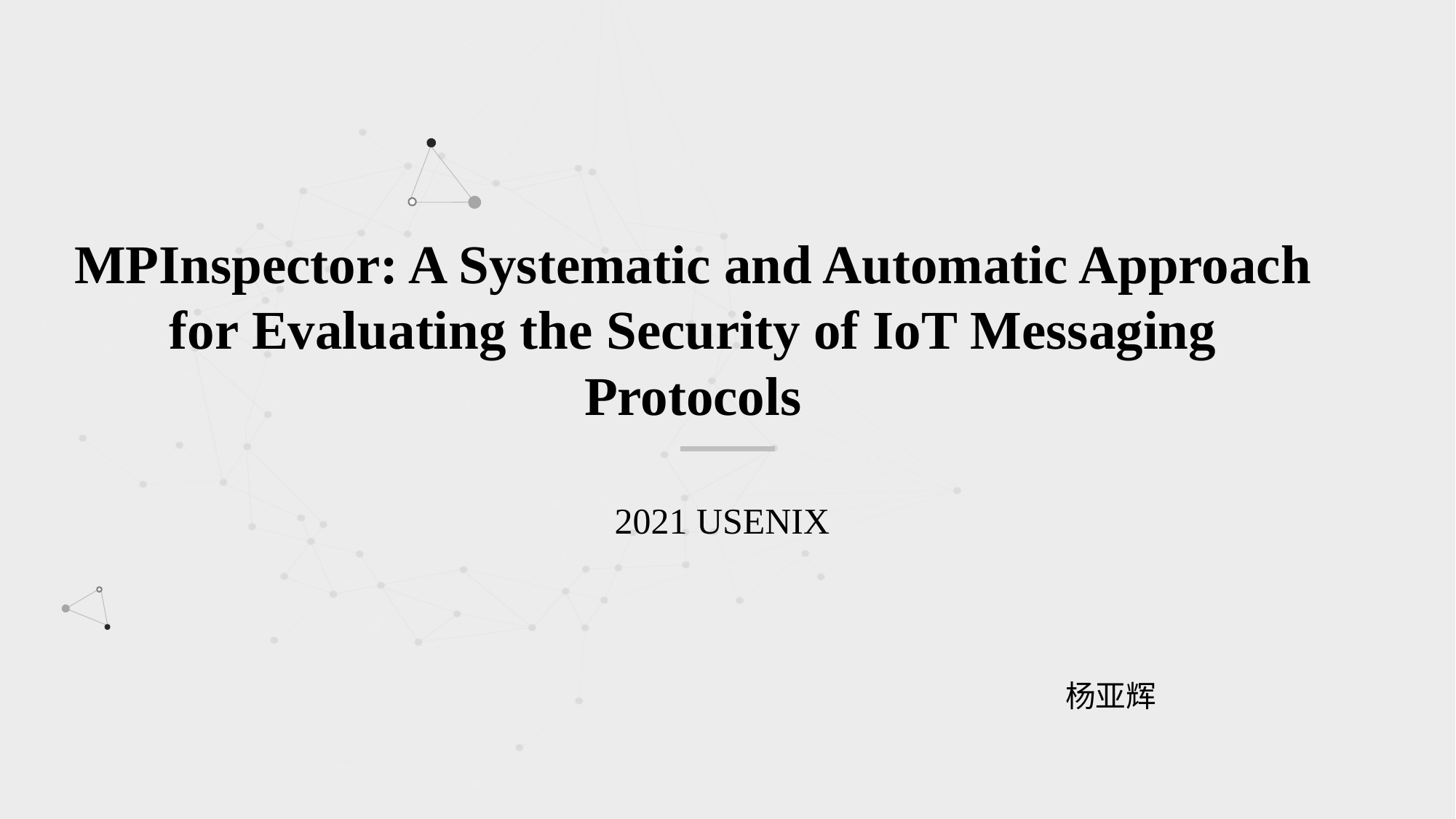

MPInspector: A Systematic and Automatic Approach for Evaluating the Security of IoT Messaging Protocols
2021 USENIX

杨亚辉